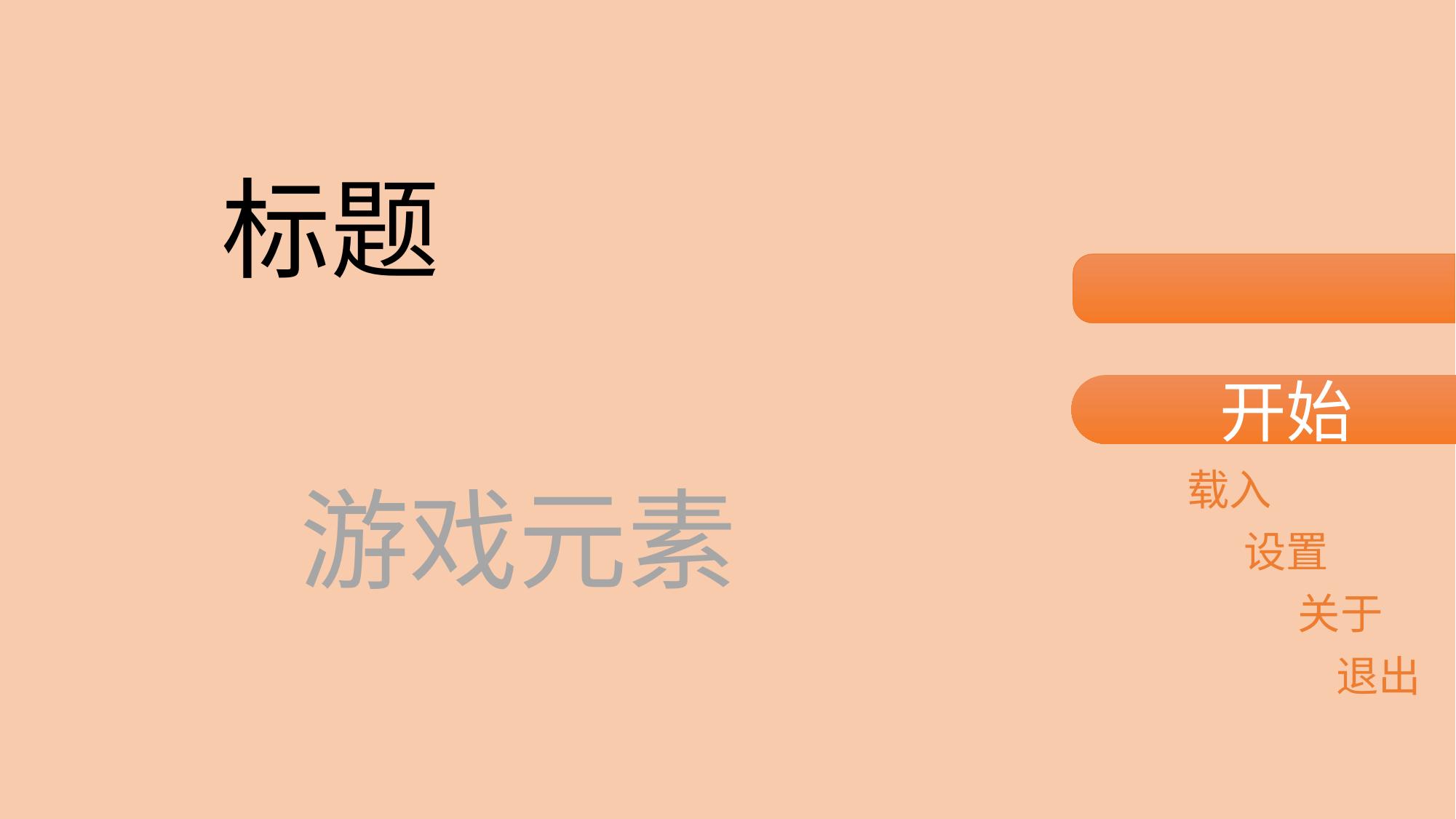

标题
开始
载入
游戏元素
设置
关于
退出